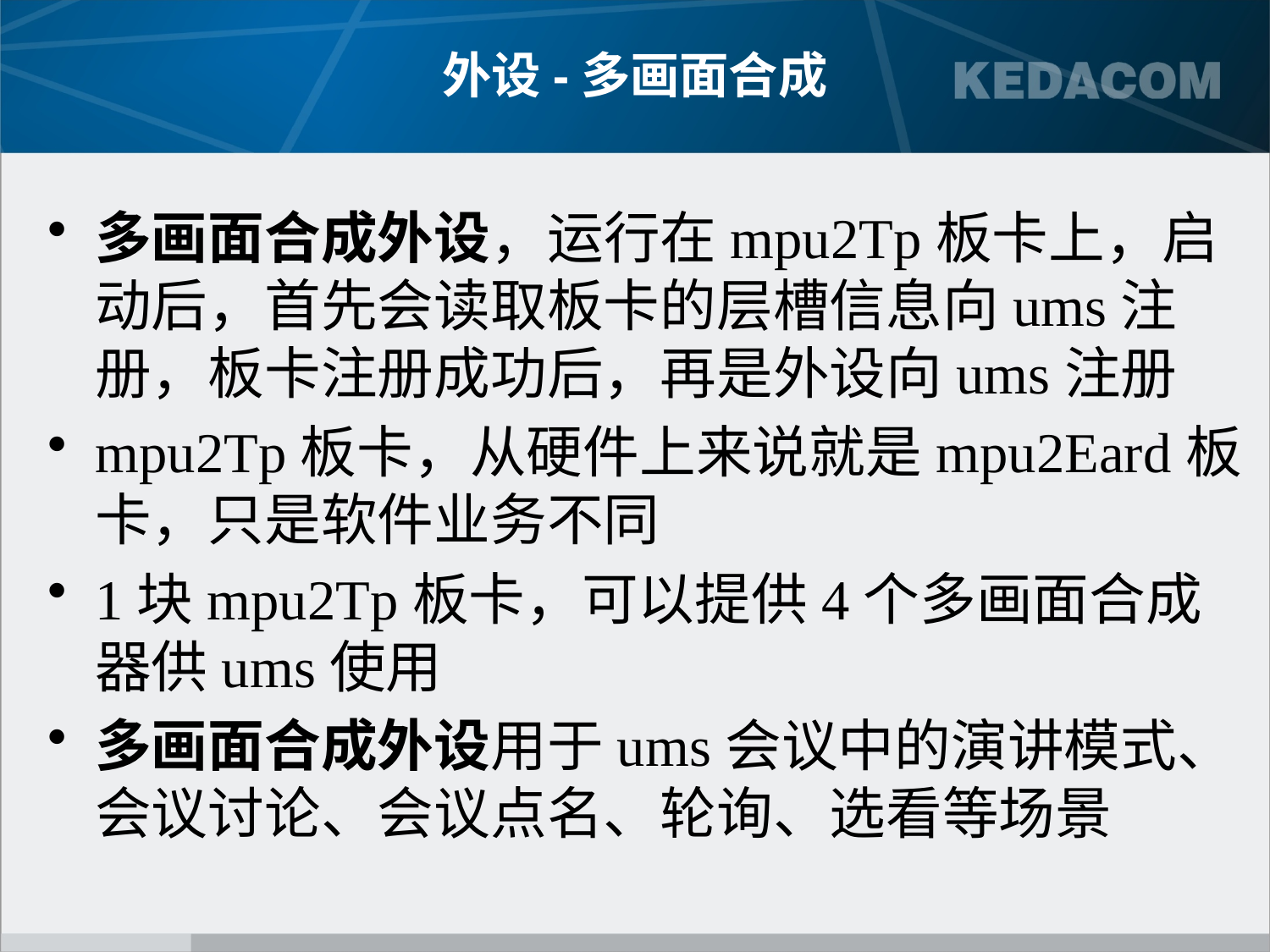

# 外设-多画面合成
多画面合成外设，运行在mpu2Tp板卡上，启动后，首先会读取板卡的层槽信息向ums注册，板卡注册成功后，再是外设向ums注册
mpu2Tp板卡，从硬件上来说就是mpu2Eard板卡，只是软件业务不同
1块mpu2Tp板卡，可以提供4个多画面合成器供ums使用
多画面合成外设用于ums会议中的演讲模式、会议讨论、会议点名、轮询、选看等场景